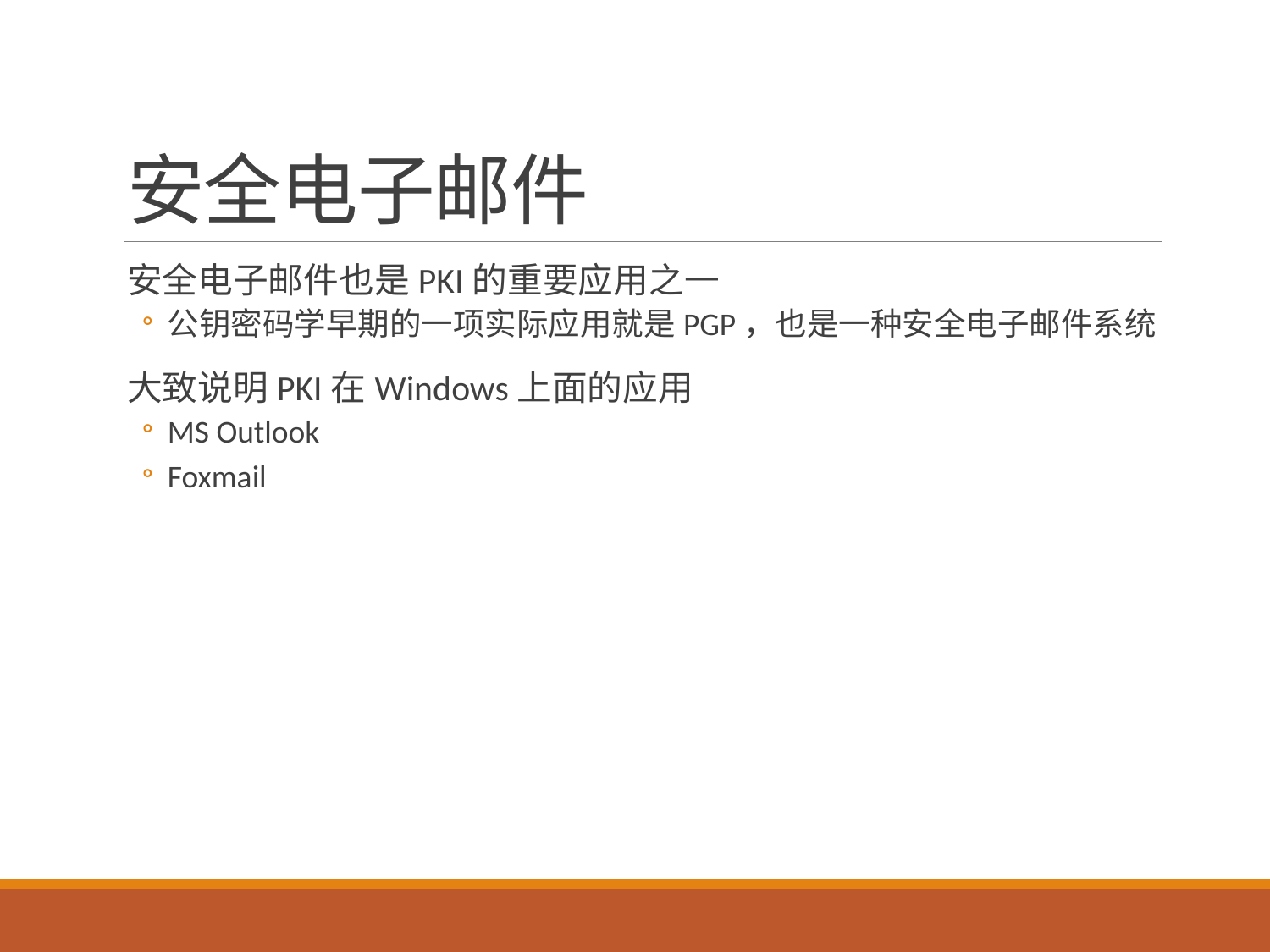

# 安全电子邮件
安全电子邮件也是PKI的重要应用之一
公钥密码学早期的一项实际应用就是PGP，也是一种安全电子邮件系统
大致说明PKI在Windows上面的应用
MS Outlook
Foxmail
99